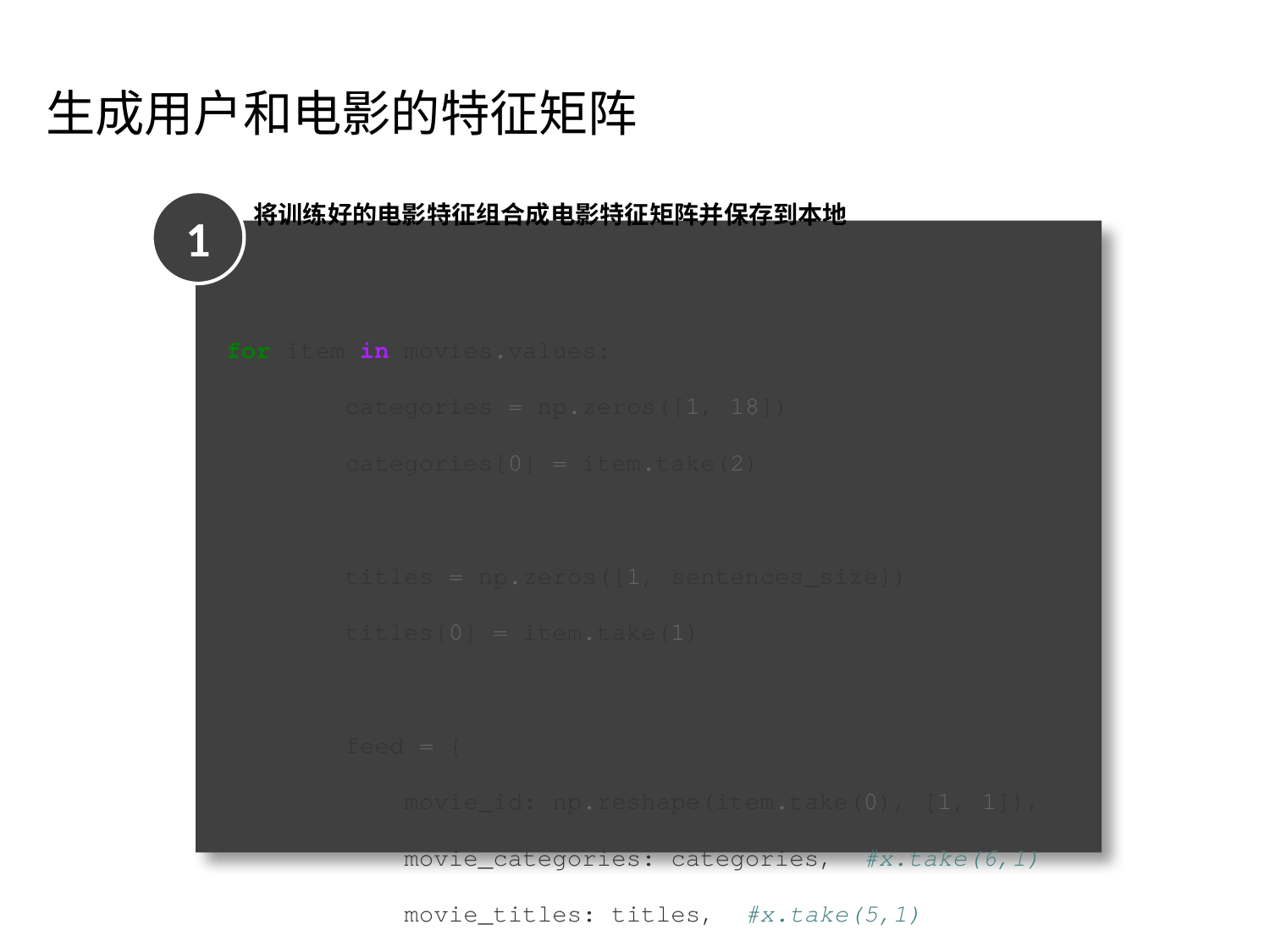

生成用户和电影的特征矩阵
将训练好的电影特征组合成电影特征矩阵并保存到本地

1

for item in movies.values:
        categories = np.zeros([1, 18])
        categories[0] = item.take(2)

        titles = np.zeros([1, sentences_size])
        titles[0] = item.take(1)

        feed = {
            movie_id: np.reshape(item.take(0), [1, 1]),
            movie_categories: categories,  #x.take(6,1)
            movie_titles: titles,  #x.take(5,1)
            dropout_keep_prob: 1}

        movie_combine_layer_flat_val =
sess.run([movie_combine_layer_flat], feed)
        movie_matrics.append(movie_combine_layer_flat_val)